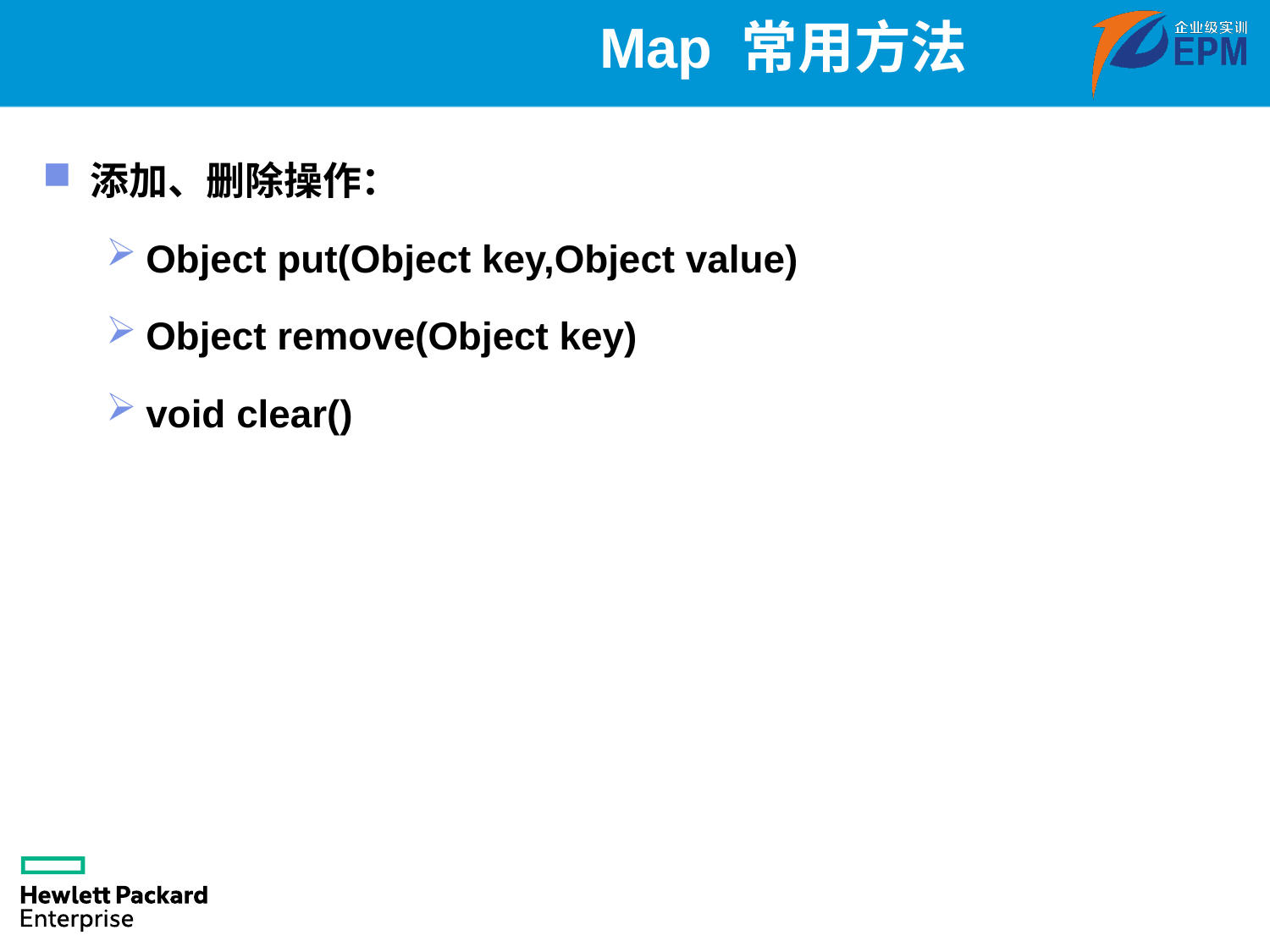

# Map 常用方法
添加、删除操作：
Object put(Object key,Object value)
Object remove(Object key)
void clear()